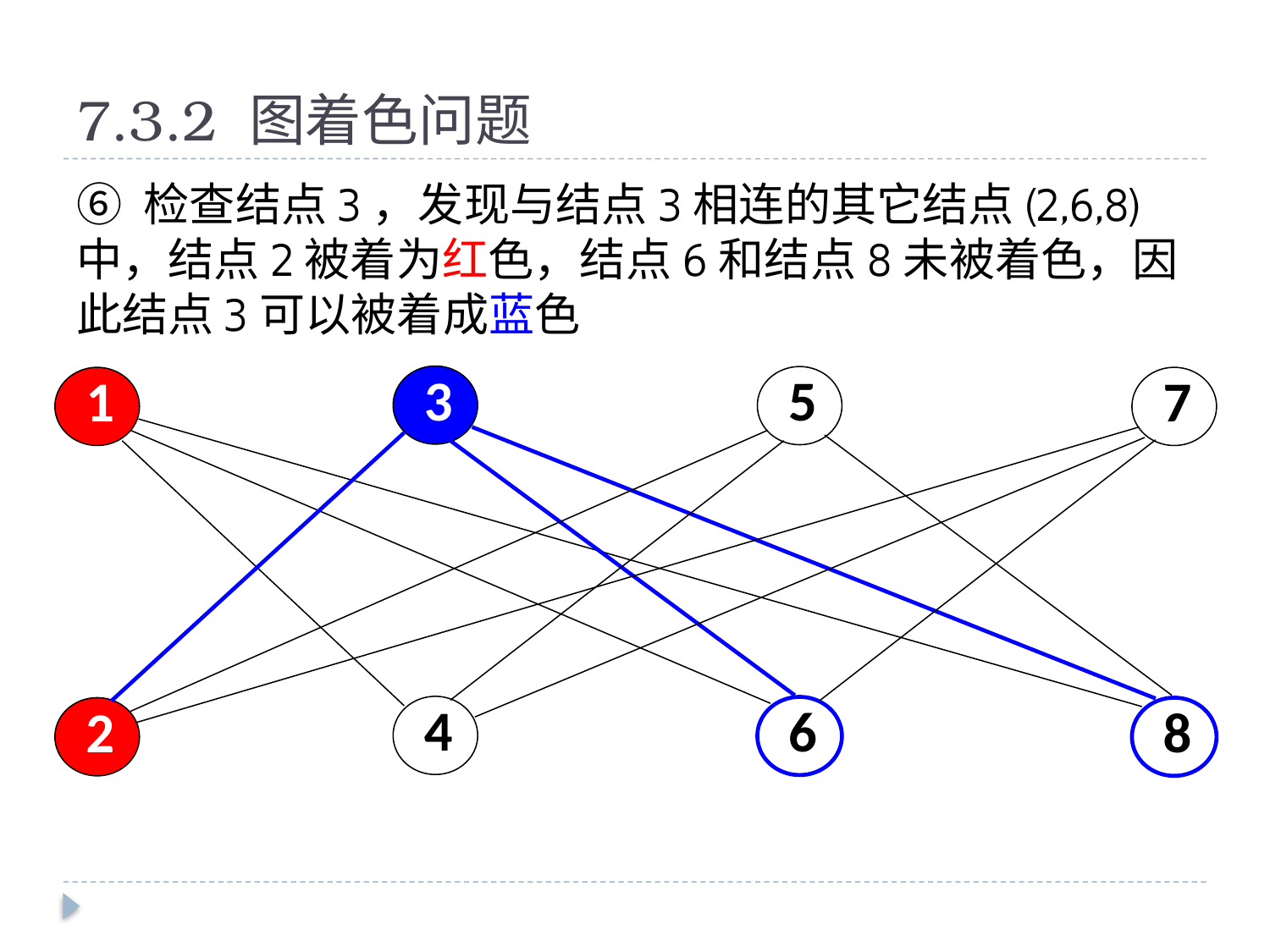

# 7.3.2 图着色问题
⑥ 检查结点3，发现与结点3相连的其它结点(2,6,8)中，结点2被着为红色，结点6和结点8未被着色，因此结点3可以被着成蓝色
3
5
1
7

4
6
2
8